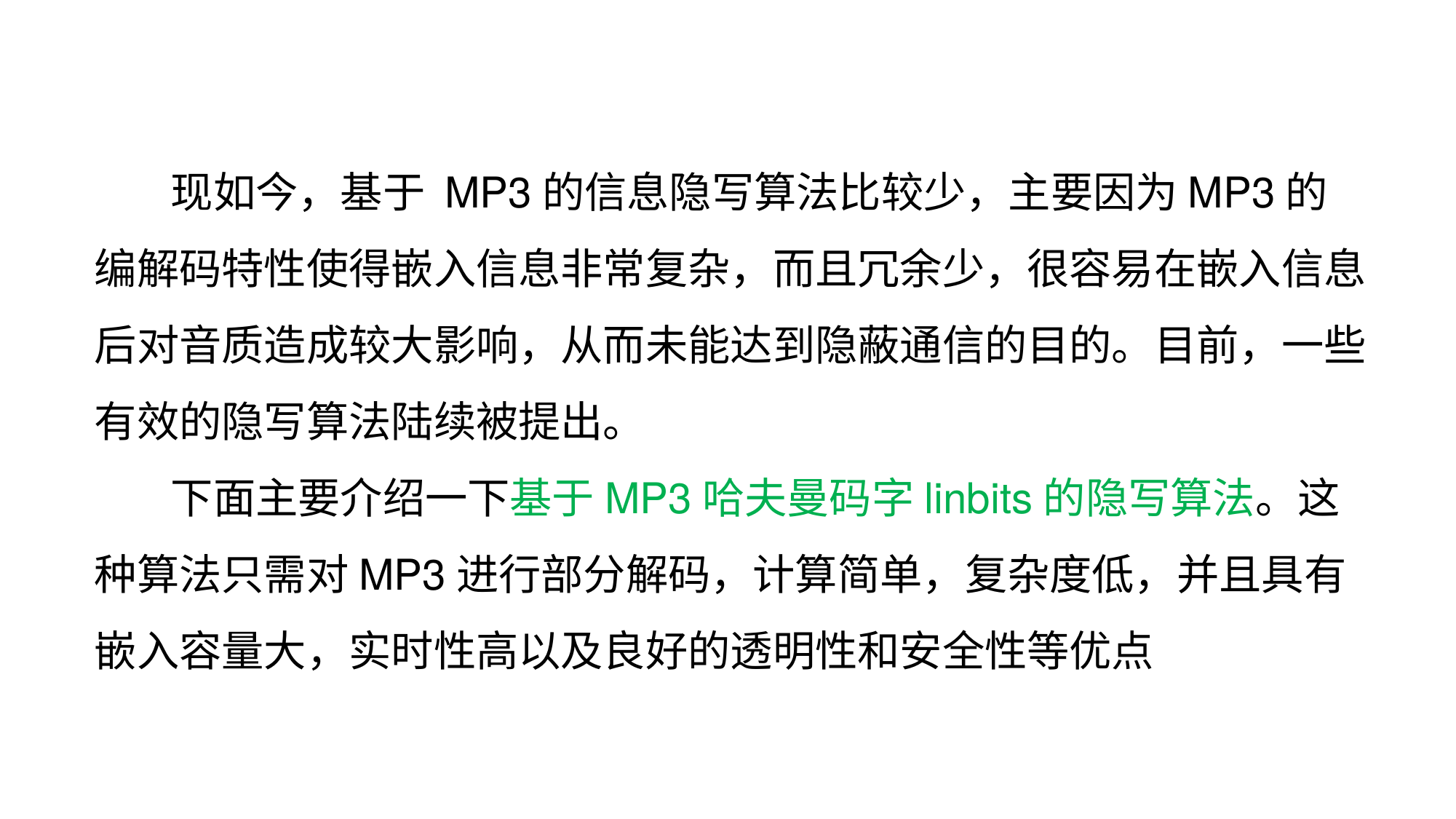

现如今，基于 MP3的信息隐写算法比较少，主要因为MP3的编解码特性使得嵌入信息非常复杂，而且冗余少，很容易在嵌入信息后对音质造成较大影响，从而未能达到隐蔽通信的目的。目前，一些有效的隐写算法陆续被提出。
       下面主要介绍一下基于MP3哈夫曼码字linbits的隐写算法。这种算法只需对MP3进行部分解码，计算简单，复杂度低，并且具有嵌入容量大，实时性高以及良好的透明性和安全性等优点